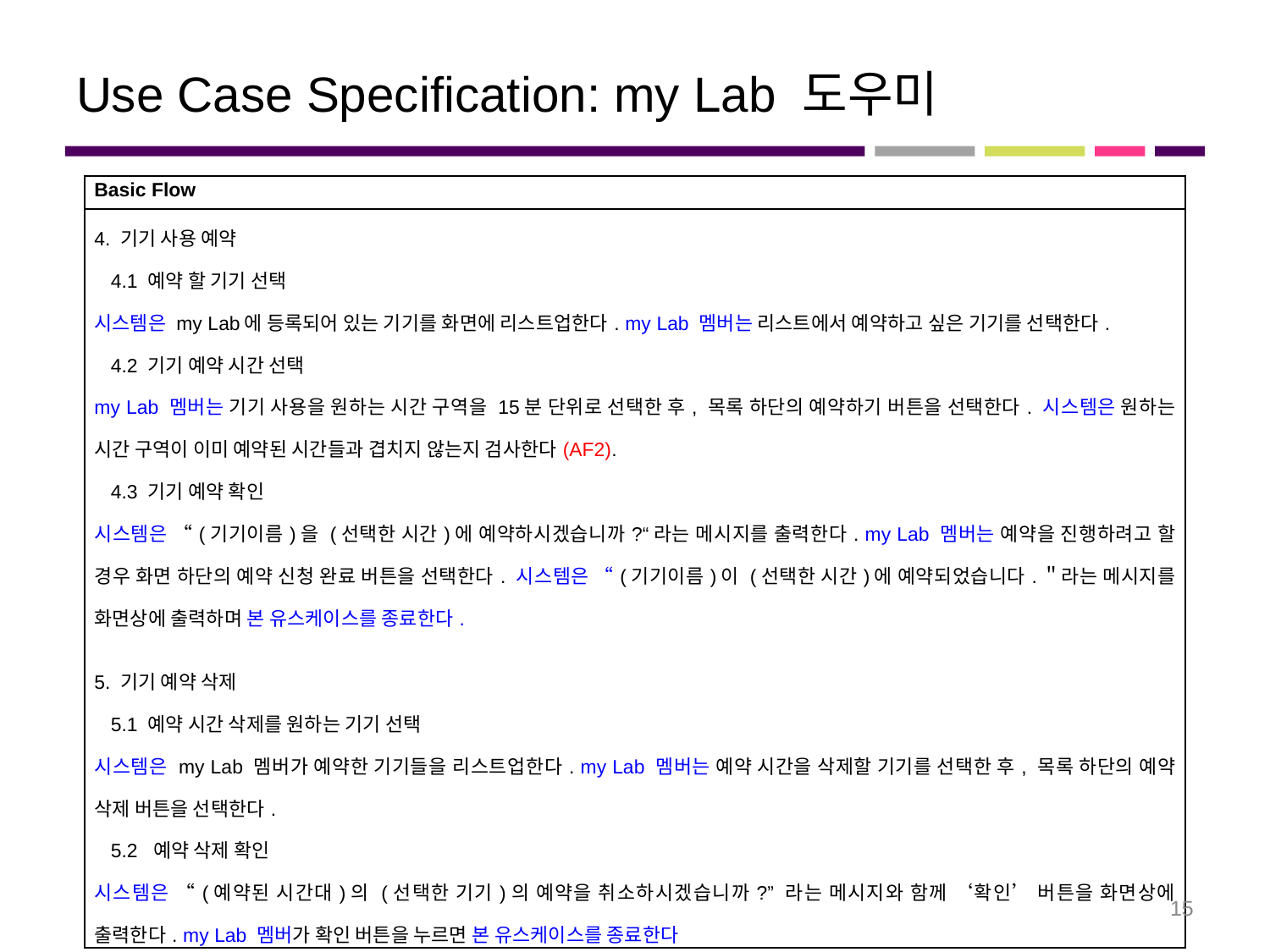

# Use Case Specification: my Lab 도우미
| Basic Flowc Flow |
| --- |
| 4. 기기 사용 예약 4.1 예약 할 기기 선택 시스템은 my Lab에 등록되어 있는 기기를 화면에 리스트업한다. my Lab 멤버는 리스트에서 예약하고 싶은 기기를 선택한다. 4.2 기기 예약 시간 선택 my Lab 멤버는 기기 사용을 원하는 시간 구역을 15분 단위로 선택한 후, 목록 하단의 예약하기 버튼을 선택한다. 시스템은 원하는 시간 구역이 이미 예약된 시간들과 겹치지 않는지 검사한다(AF2). 4.3 기기 예약 확인 시스템은 “(기기이름)을 (선택한 시간)에 예약하시겠습니까?“라는 메시지를 출력한다. my Lab 멤버는 예약을 진행하려고 할 경우 화면 하단의 예약 신청 완료 버튼을 선택한다. 시스템은 “(기기이름)이 (선택한 시간)에 예약되었습니다.＂라는 메시지를 화면상에 출력하며 본 유스케이스를 종료한다. 5. 기기 예약 삭제 5.1 예약 시간 삭제를 원하는 기기 선택 시스템은 my Lab 멤버가 예약한 기기들을 리스트업한다. my Lab 멤버는 예약 시간을 삭제할 기기를 선택한 후, 목록 하단의 예약 삭제 버튼을 선택한다. 5.2 예약 삭제 확인 시스템은 “(예약된 시간대)의 (선택한 기기)의 예약을 취소하시겠습니까?” 라는 메시지와 함께 ‘확인’ 버튼을 화면상에 출력한다. my Lab 멤버가 확인 버튼을 누르면 본 유스케이스를 종료한다 |
15